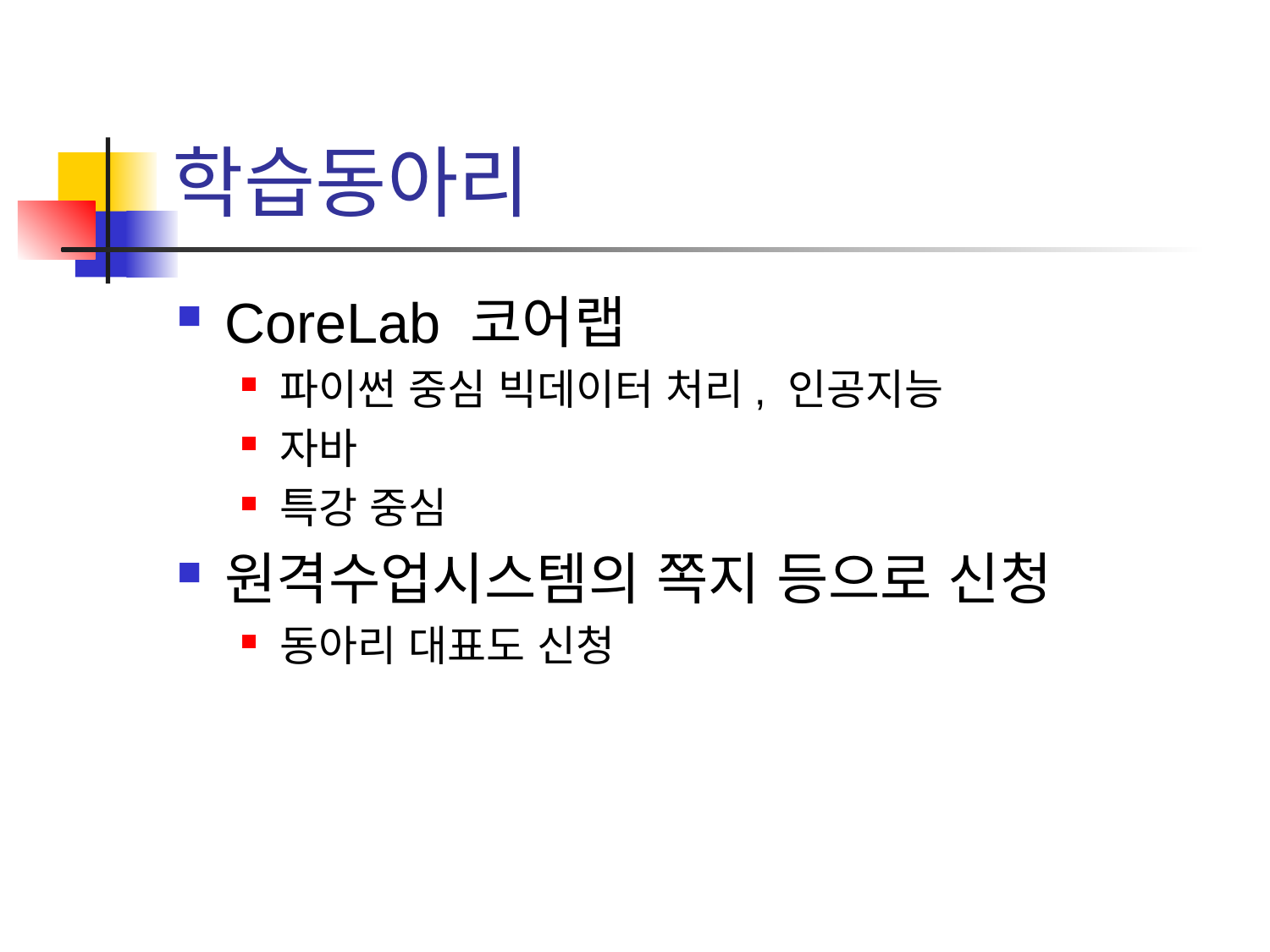

# 학습동아리
CoreLab 코어랩
파이썬 중심 빅데이터 처리, 인공지능
자바
특강 중심
원격수업시스템의 쪽지 등으로 신청
동아리 대표도 신청